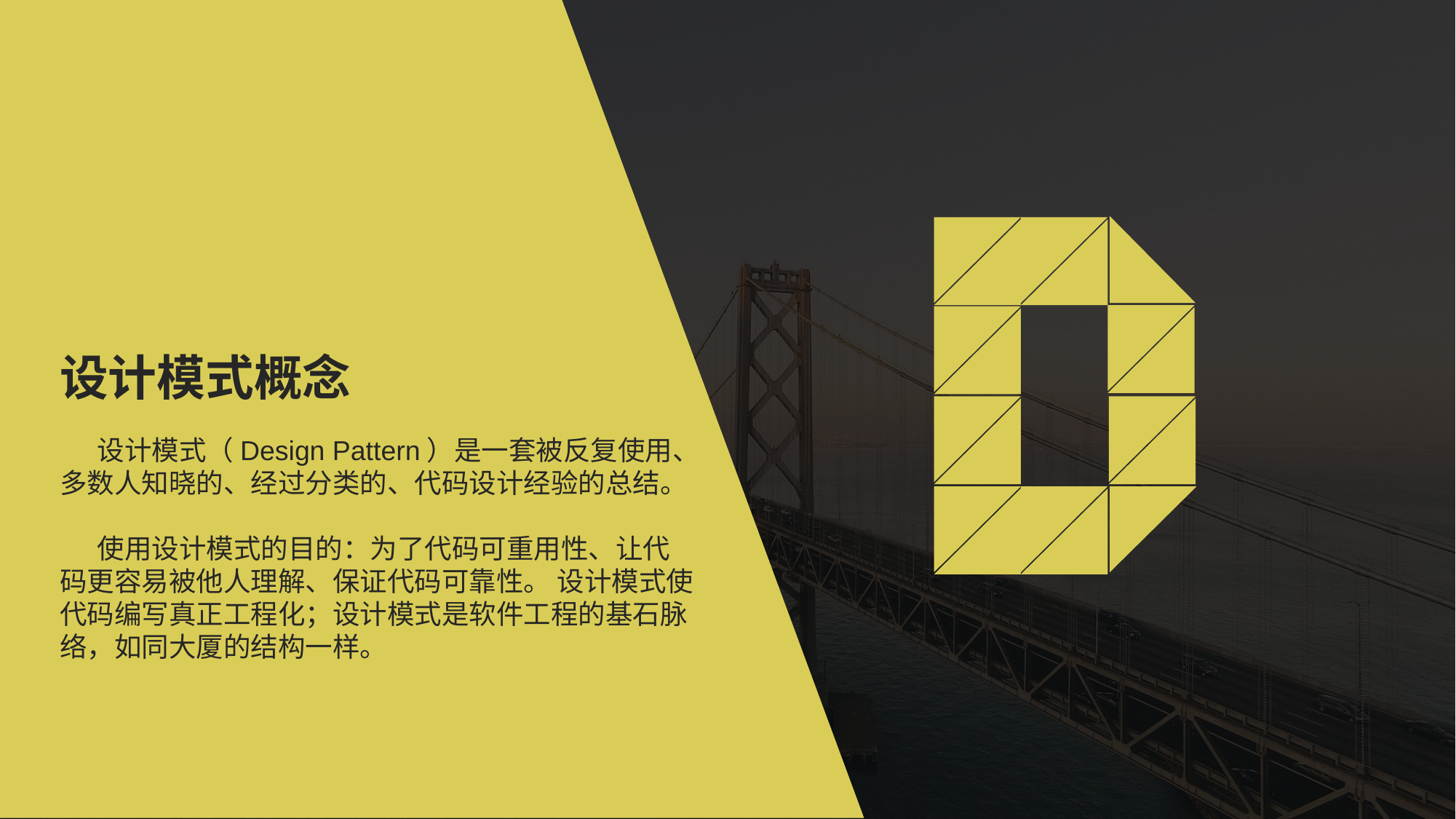

设计模式概念

     设计模式（Design Pattern）是一套被反复使用、多数人知晓的、经过分类的、代码设计经验的总结。

     使用设计模式的目的：为了代码可重用性、让代码更容易被他人理解、保证代码可靠性。 设计模式使代码编写真正工程化；设计模式是软件工程的基石脉络，如同大厦的结构一样。